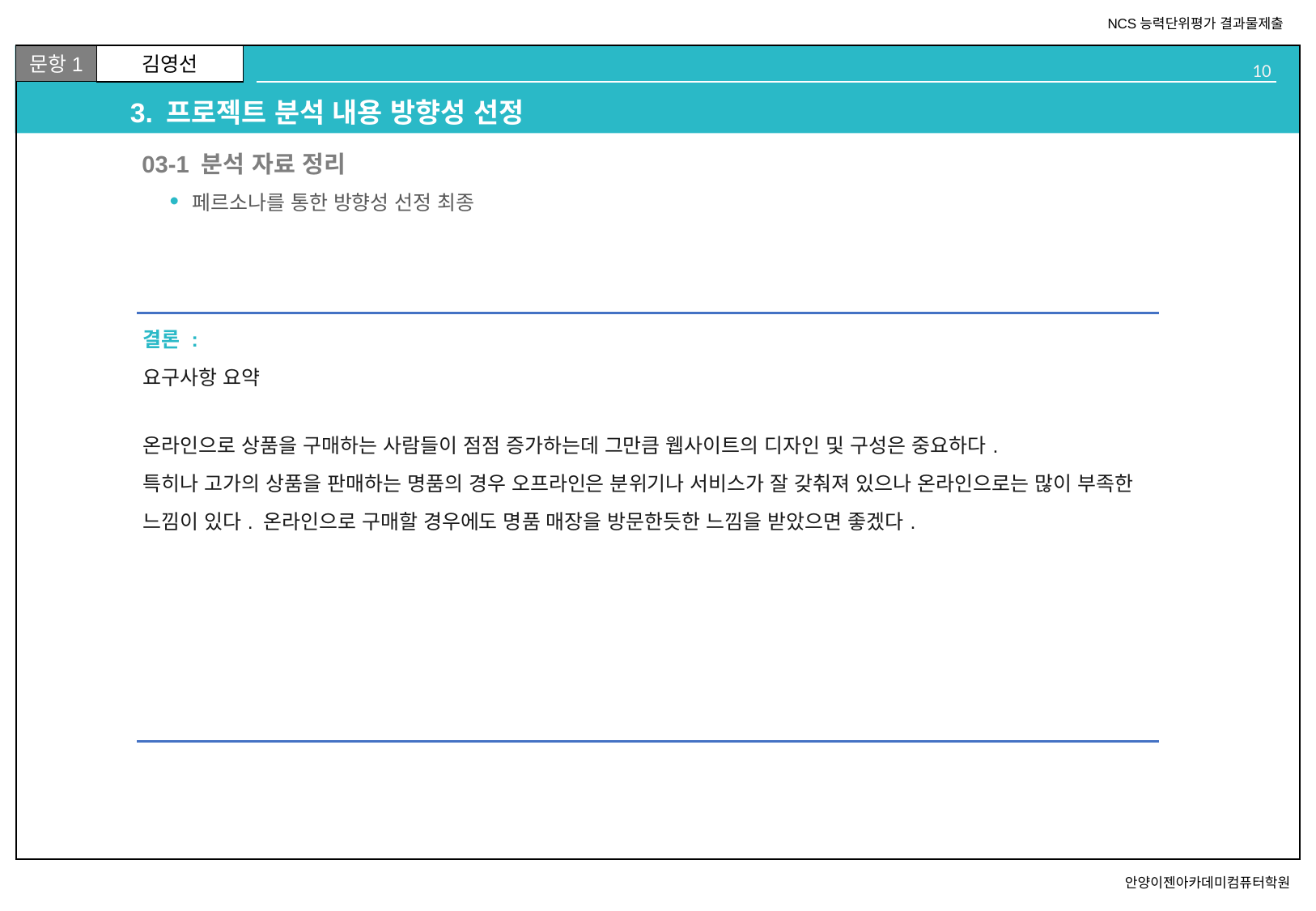

# 3. 프로젝트 분석 내용 방향성 선정
02
03-1 분석 자료 정리
페르소나를 통한 방향성 선정 최종
| 결론 : 요구사항 요약 온라인으로 상품을 구매하는 사람들이 점점 증가하는데 그만큼 웹사이트의 디자인 및 구성은 중요하다. 특히나 고가의 상품을 판매하는 명품의 경우 오프라인은 분위기나 서비스가 잘 갖춰져 있으나 온라인으로는 많이 부족한 느낌이 있다. 온라인으로 구매할 경우에도 명품 매장을 방문한듯한 느낌을 받았으면 좋겠다. |
| --- |